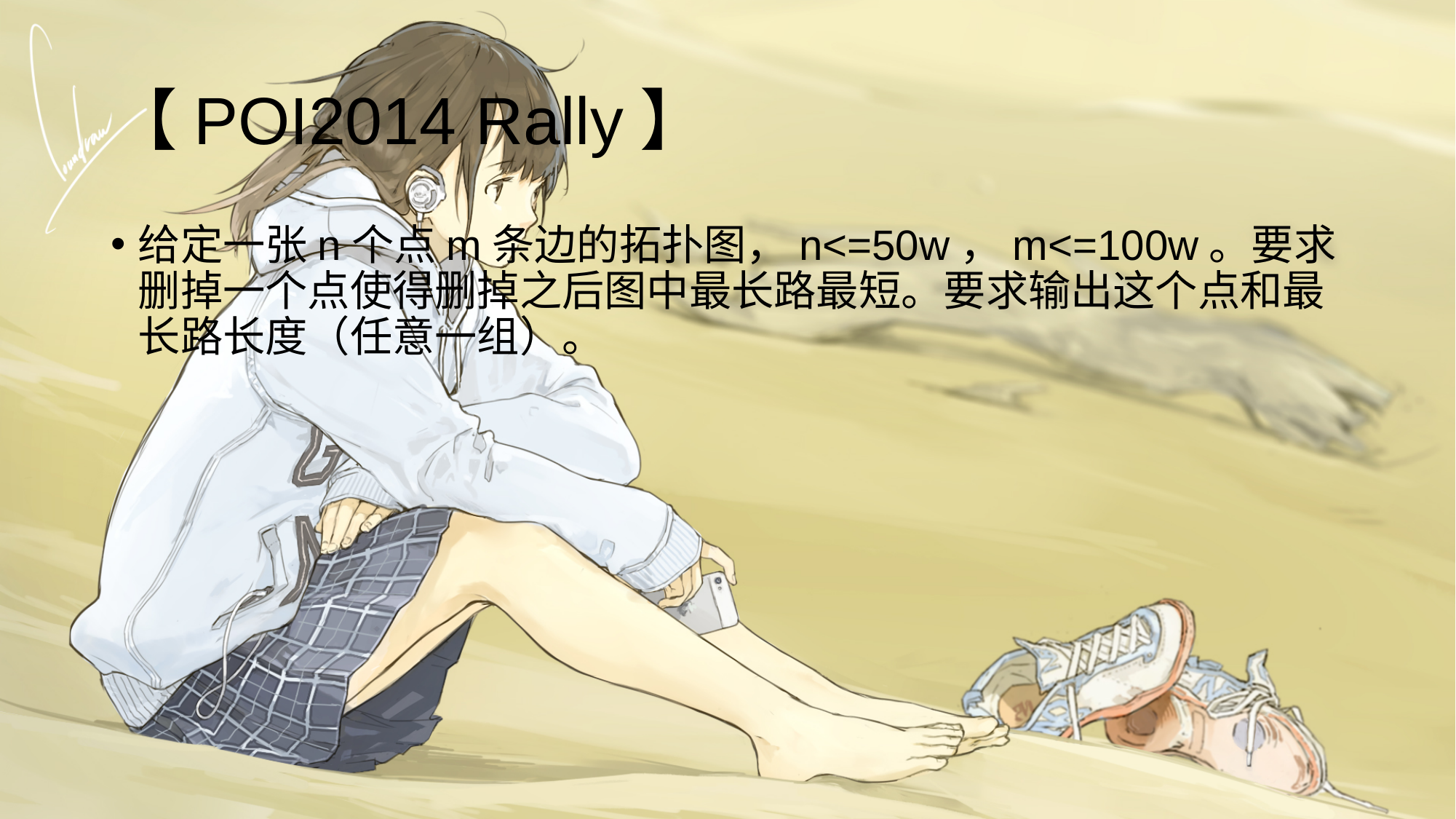

# 【POI2014 Rally】
给定一张n个点m条边的拓扑图，n<=50w，m<=100w。要求删掉一个点使得删掉之后图中最长路最短。要求输出这个点和最长路长度（任意一组）。